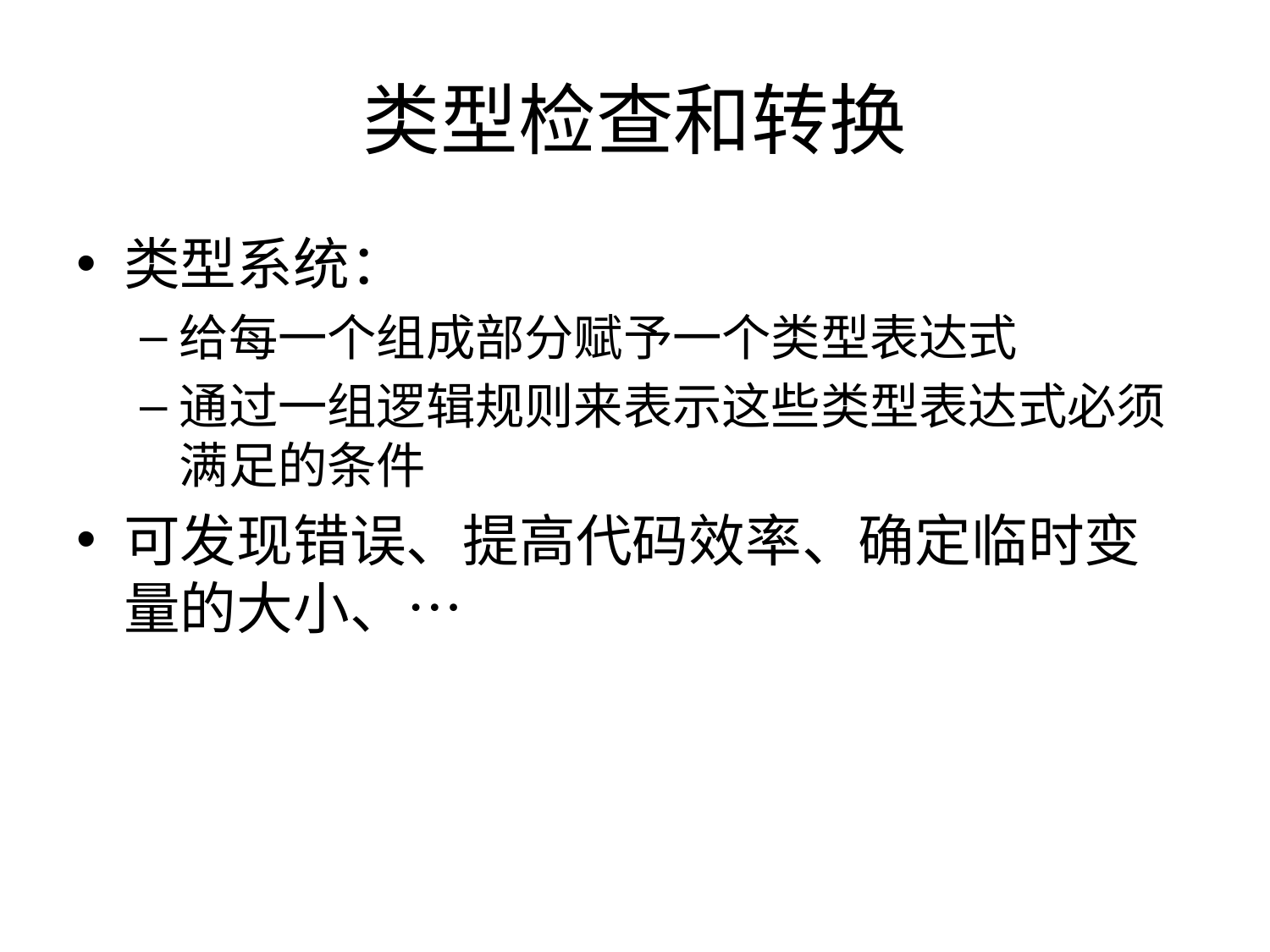

# 类型检查和转换
类型系统：
给每一个组成部分赋予一个类型表达式
通过一组逻辑规则来表示这些类型表达式必须满足的条件
可发现错误、提高代码效率、确定临时变量的大小、…